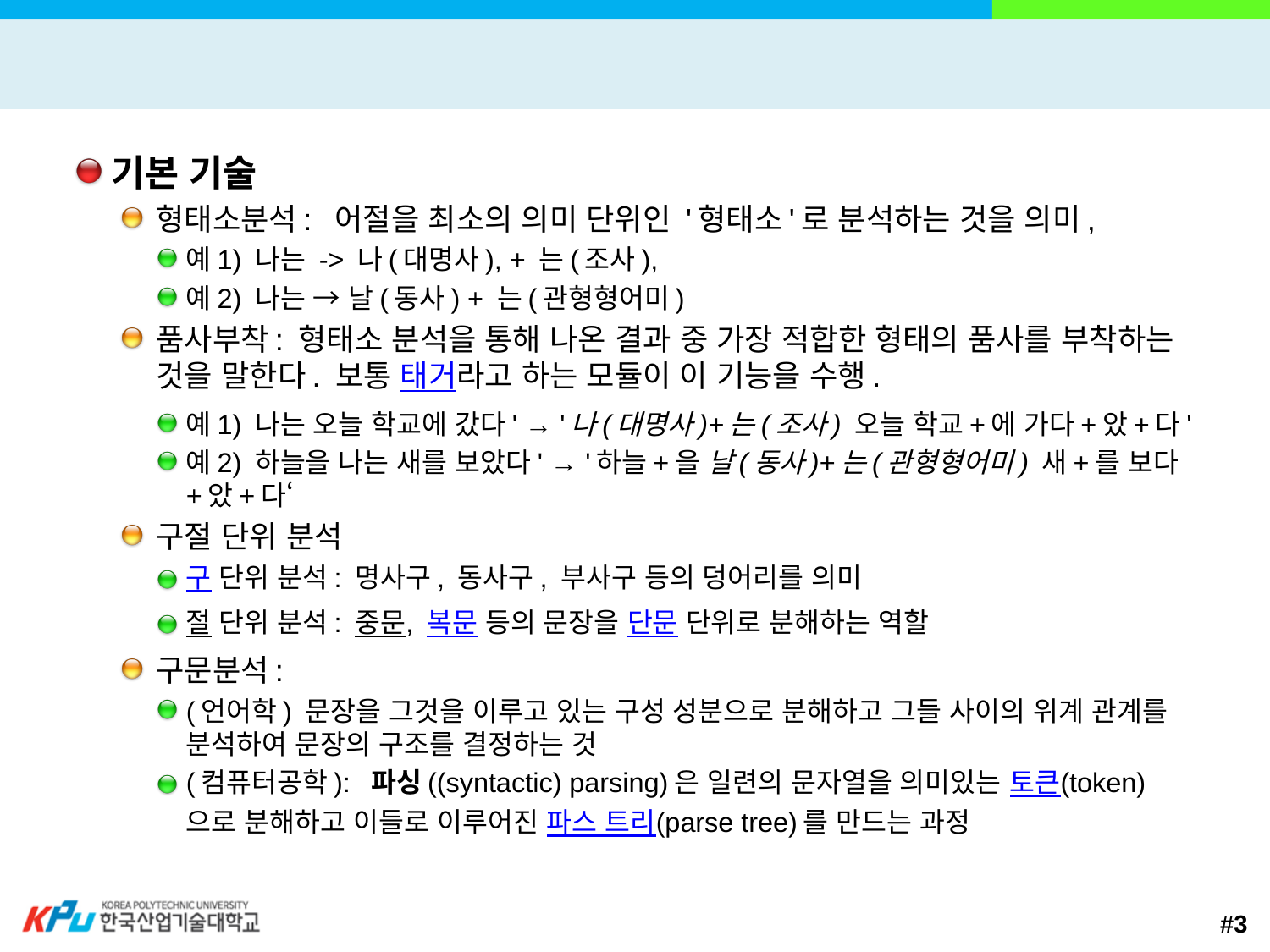

#
기본 기술
형태소분석:  어절을 최소의 의미 단위인 '형태소'로 분석하는 것을 의미,
예1) 나는 -> 나(대명사), + 는(조사),
예2) 나는 → 날(동사) + 는(관형형어미)
품사부착: 형태소 분석을 통해 나온 결과 중 가장 적합한 형태의 품사를 부착하는 것을 말한다. 보통 태거라고 하는 모듈이 이 기능을 수행.
예1) 나는 오늘 학교에 갔다' → '나(대명사)+는(조사) 오늘 학교+에 가다+았+다'
예2) 하늘을 나는 새를 보았다' → '하늘+을 날(동사)+는(관형형어미) 새+를 보다+았+다‘
구절 단위 분석
구 단위 분석: 명사구, 동사구, 부사구 등의 덩어리를 의미
절 단위 분석: 중문, 복문 등의 문장을 단문 단위로 분해하는 역할
구문분석:
(언어학) 문장을 그것을 이루고 있는 구성 성분으로 분해하고 그들 사이의 위계 관계를 분석하여 문장의 구조를 결정하는 것
(컴퓨터공학):  파싱((syntactic) parsing)은 일련의 문자열을 의미있는 토큰(token)으로 분해하고 이들로 이루어진 파스 트리(parse tree)를 만드는 과정